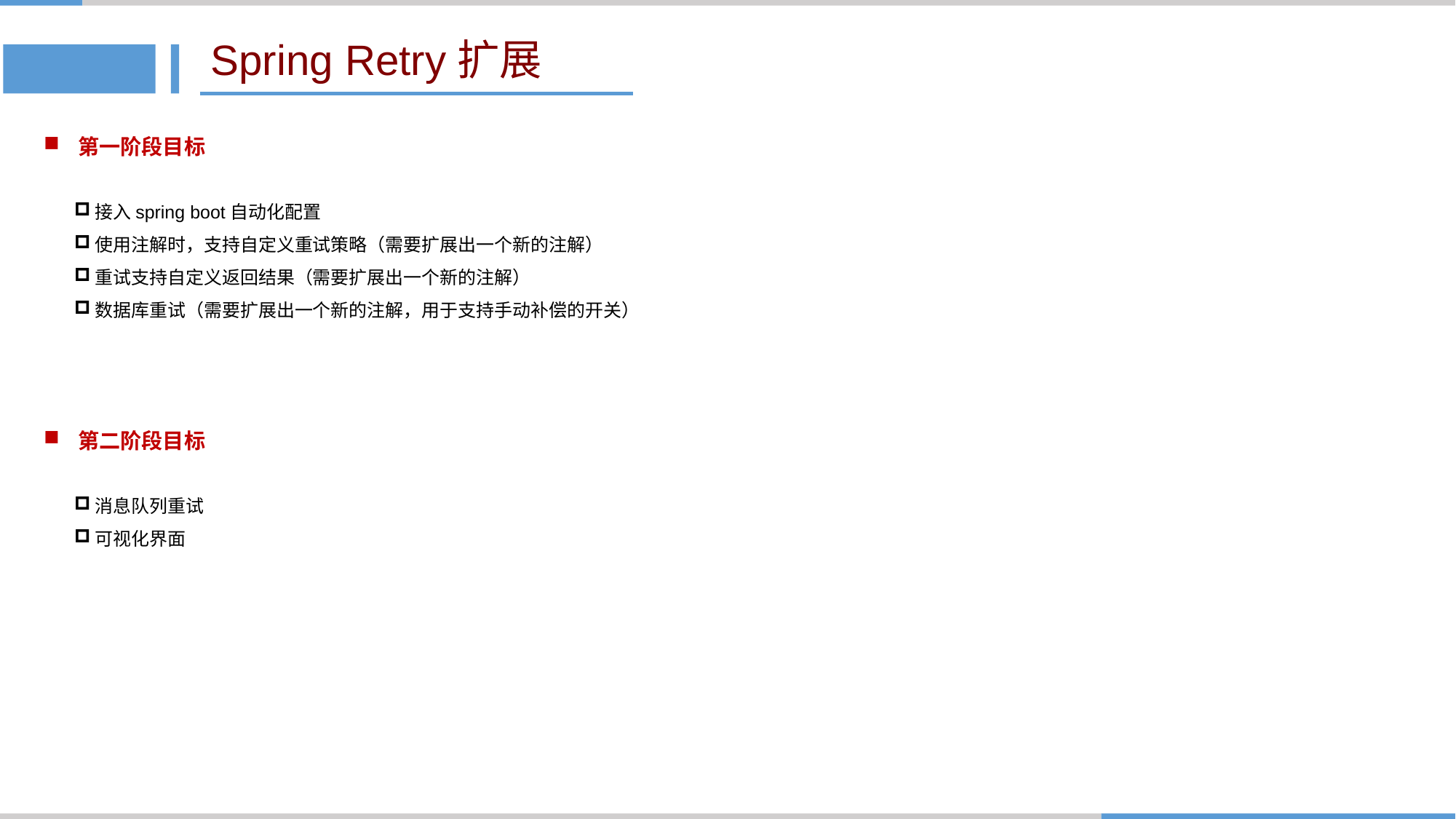

# Spring Retry扩展

第一阶段目标
接入spring boot自动化配置
使用注解时，支持自定义重试策略（需要扩展出一个新的注解）
重试支持自定义返回结果（需要扩展出一个新的注解）
数据库重试（需要扩展出一个新的注解，用于支持手动补偿的开关）
第二阶段目标
消息队列重试
可视化界面